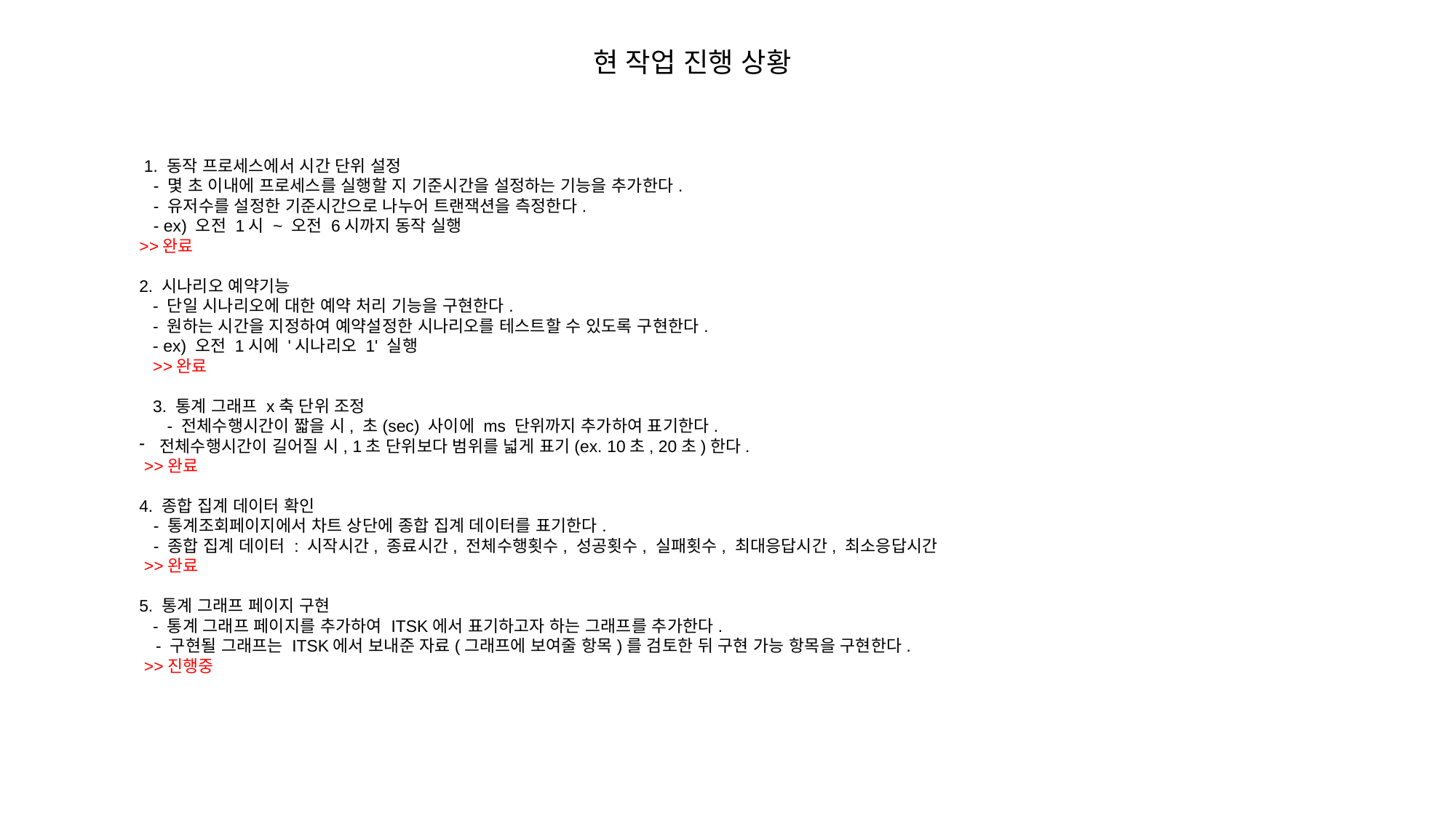

현 작업 진행 상황
 1. 동작 프로세스에서 시간 단위 설정
   - 몇 초 이내에 프로세스를 실행할 지 기준시간을 설정하는 기능을 추가한다.
   - 유저수를 설정한 기준시간으로 나누어 트랜잭션을 측정한다.
   - ex) 오전 1시 ~ 오전 6시까지 동작 실행
>>완료

2. 시나리오 예약기능
- 단일 시나리오에 대한 예약 처리 기능을 구현한다.
- 원하는 시간을 지정하여 예약설정한 시나리오를 테스트할 수 있도록 구현한다.
- ex) 오전 1시에 '시나리오 1' 실행
>>완료

3. 통계 그래프 x축 단위 조정
   - 전체수행시간이 짧을 시, 초(sec) 사이에 ms 단위까지 추가하여 표기한다.
전체수행시간이 길어질 시, 1초 단위보다 범위를 넓게 표기(ex. 10초, 20초)한다.
 >>완료

4. 종합 집계 데이터 확인
   - 통계조회페이지에서 차트 상단에 종합 집계 데이터를 표기한다.
   - 종합 집계 데이터 : 시작시간, 종료시간, 전체수행횟수, 성공횟수, 실패횟수, 최대응답시간, 최소응답시간
 >>완료

5. 통계 그래프 페이지 구현
- 통계 그래프 페이지를 추가하여 ITSK에서 표기하고자 하는 그래프를 추가한다.
- 구현될 그래프는 ITSK에서 보내준 자료(그래프에 보여줄 항목)를 검토한 뒤 구현 가능 항목을 구현한다.
 >>진행중